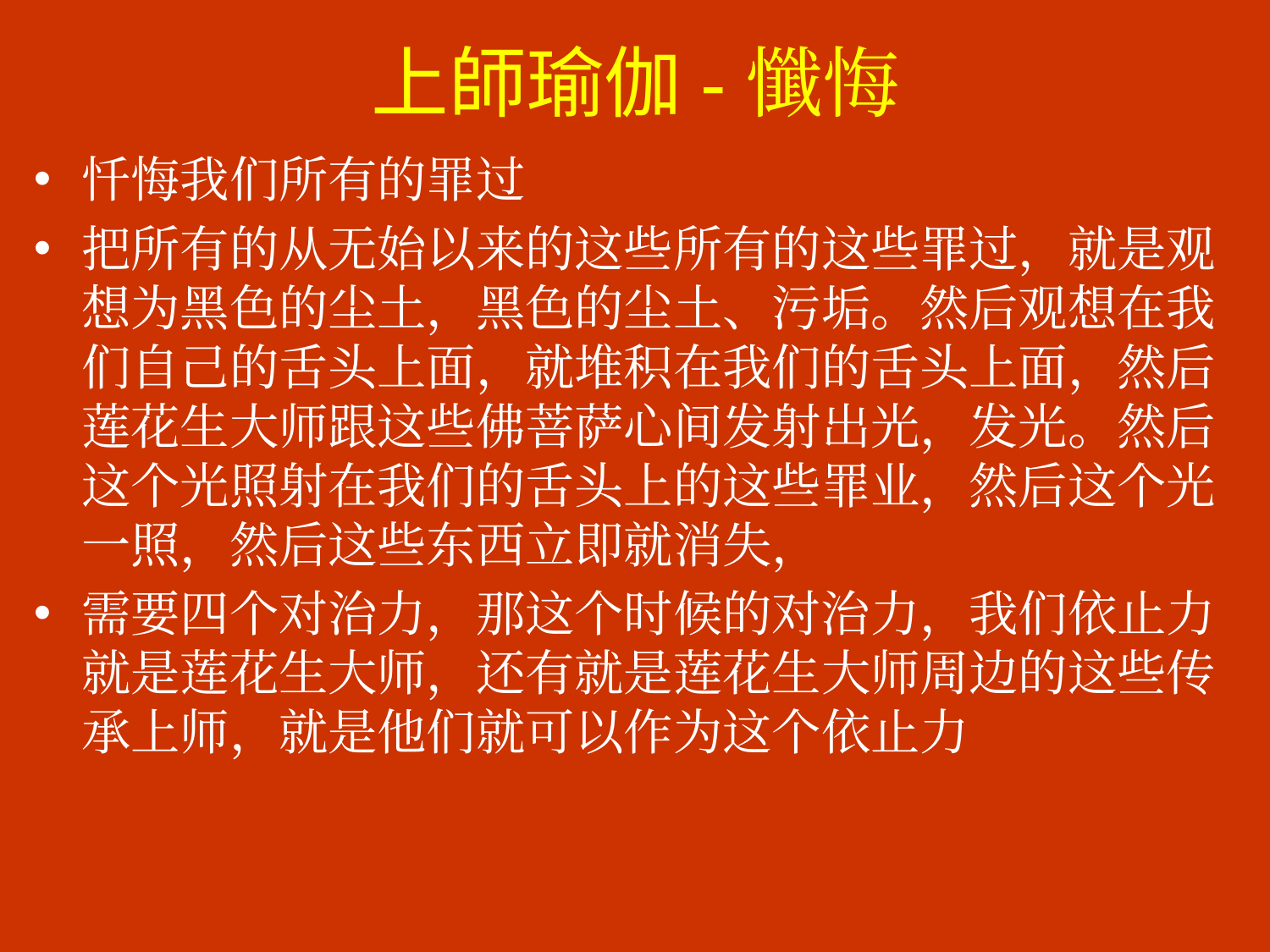

# 上師瑜伽-懺悔
忏悔我们所有的罪过
把所有的从无始以来的这些所有的这些罪过，就是观想为黑色的尘土，黑色的尘土、污垢。然后观想在我们自己的舌头上面，就堆积在我们的舌头上面，然后莲花生大师跟这些佛菩萨心间发射出光，发光。然后这个光照射在我们的舌头上的这些罪业，然后这个光一照，然后这些东西立即就消失，
需要四个对治力，那这个时候的对治力，我们依止力就是莲花生大师，还有就是莲花生大师周边的这些传承上师，就是他们就可以作为这个依止力